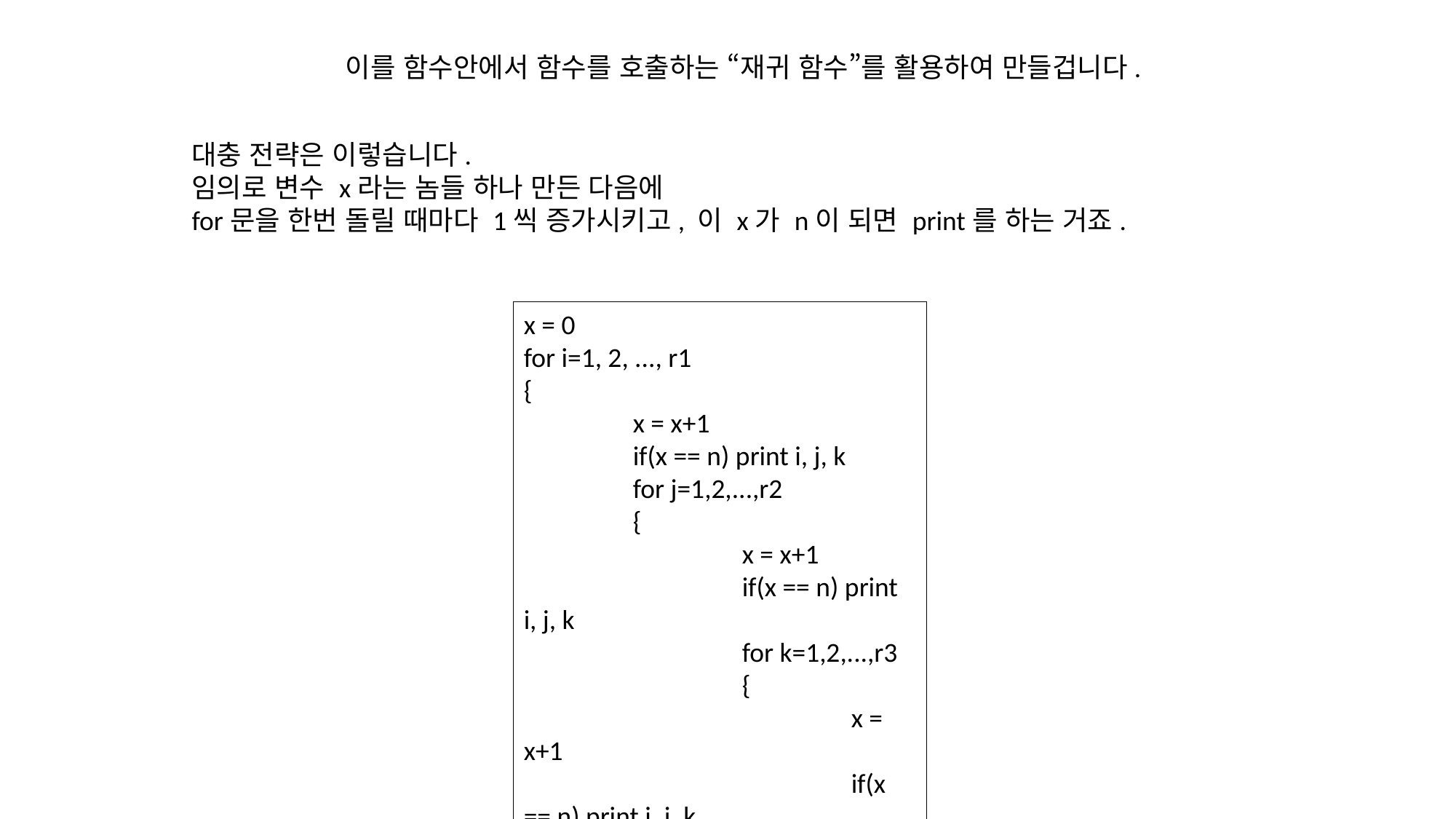

이를 함수안에서 함수를 호출하는 “재귀 함수”를 활용하여 만들겁니다.
대충 전략은 이렇습니다.
임의로 변수 x라는 놈들 하나 만든 다음에
for문을 한번 돌릴 때마다 1씩 증가시키고, 이 x가 n이 되면 print를 하는 거죠.
x = 0
for i=1, 2, ..., r1
{
	x = x+1
	if(x == n) print i, j, k
	for j=1,2,...,r2
	{
		x = x+1
		if(x == n) print i, j, k
		for k=1,2,...,r3
		{
			x = x+1
			if(x == n) print i, j, k